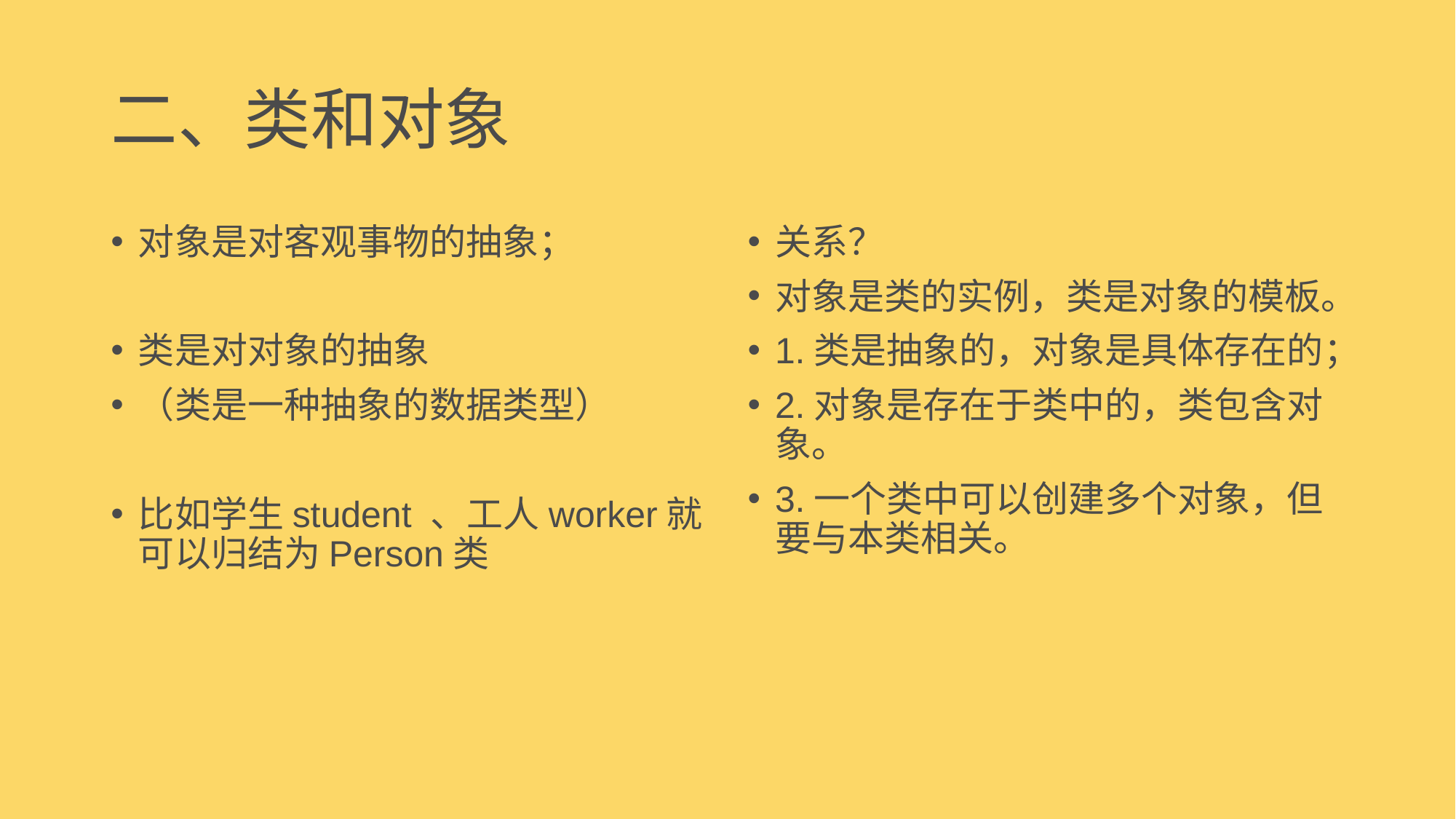

二、类和对象
对象是对客观事物的抽象；

类是对对象的抽象
（类是一种抽象的数据类型）

比如学生student 、工人worker就可以归结为Person类
关系？
对象是类的实例，类是对象的模板。
1.类是抽象的，对象是具体存在的；
2.对象是存在于类中的，类包含对象。
3.一个类中可以创建多个对象，但要与本类相关。